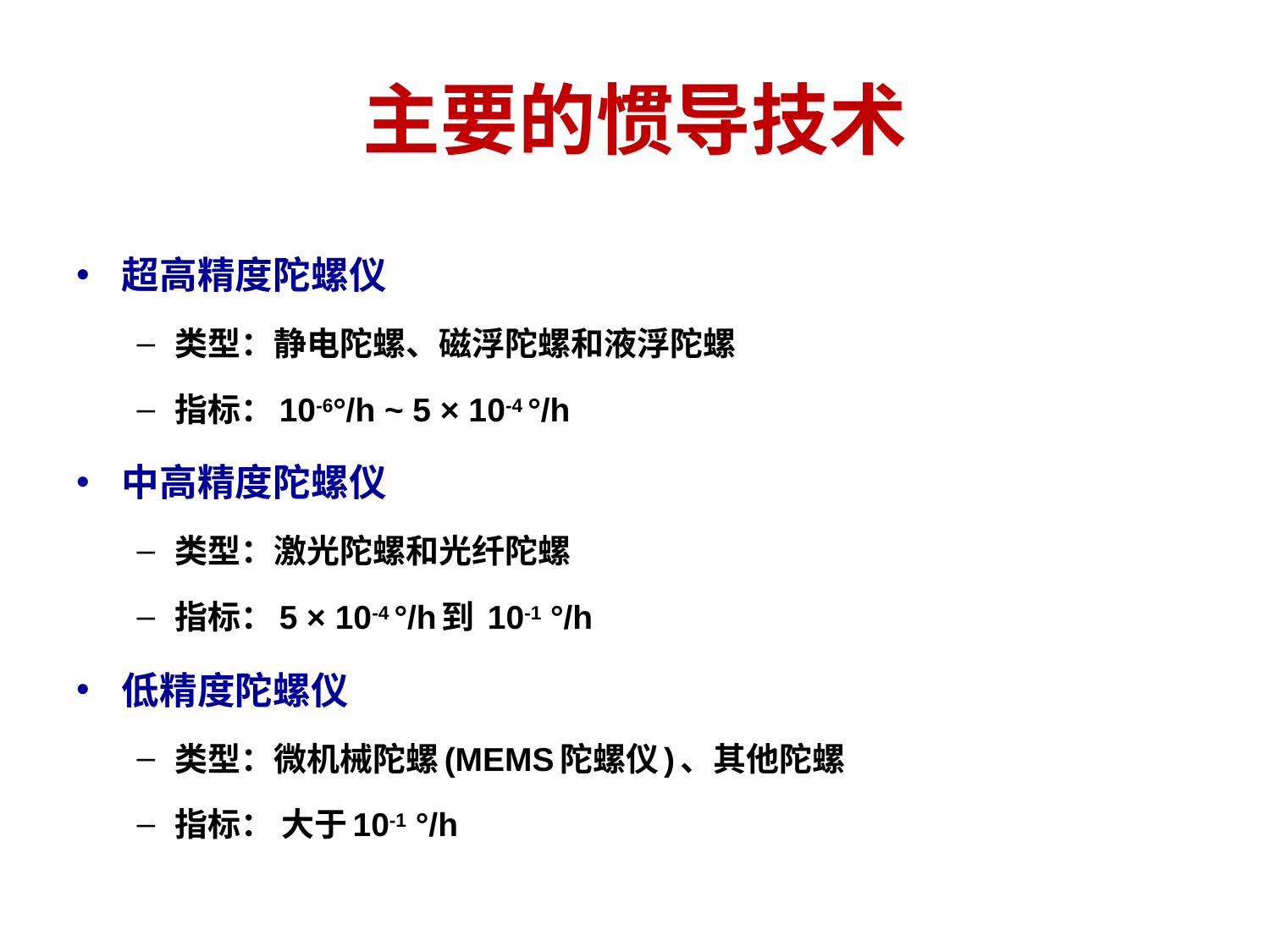

# 主要的惯导技术
超高精度陀螺仪
类型：静电陀螺、磁浮陀螺和液浮陀螺
指标：10-6°/h ~ 5 × 10-4 °/h
中高精度陀螺仪
类型：激光陀螺和光纤陀螺
指标：5 × 10-4 °/h到 10-1 °/h
低精度陀螺仪
类型：微机械陀螺(MEMS陀螺仪)、其他陀螺
指标： 大于10-1 °/h